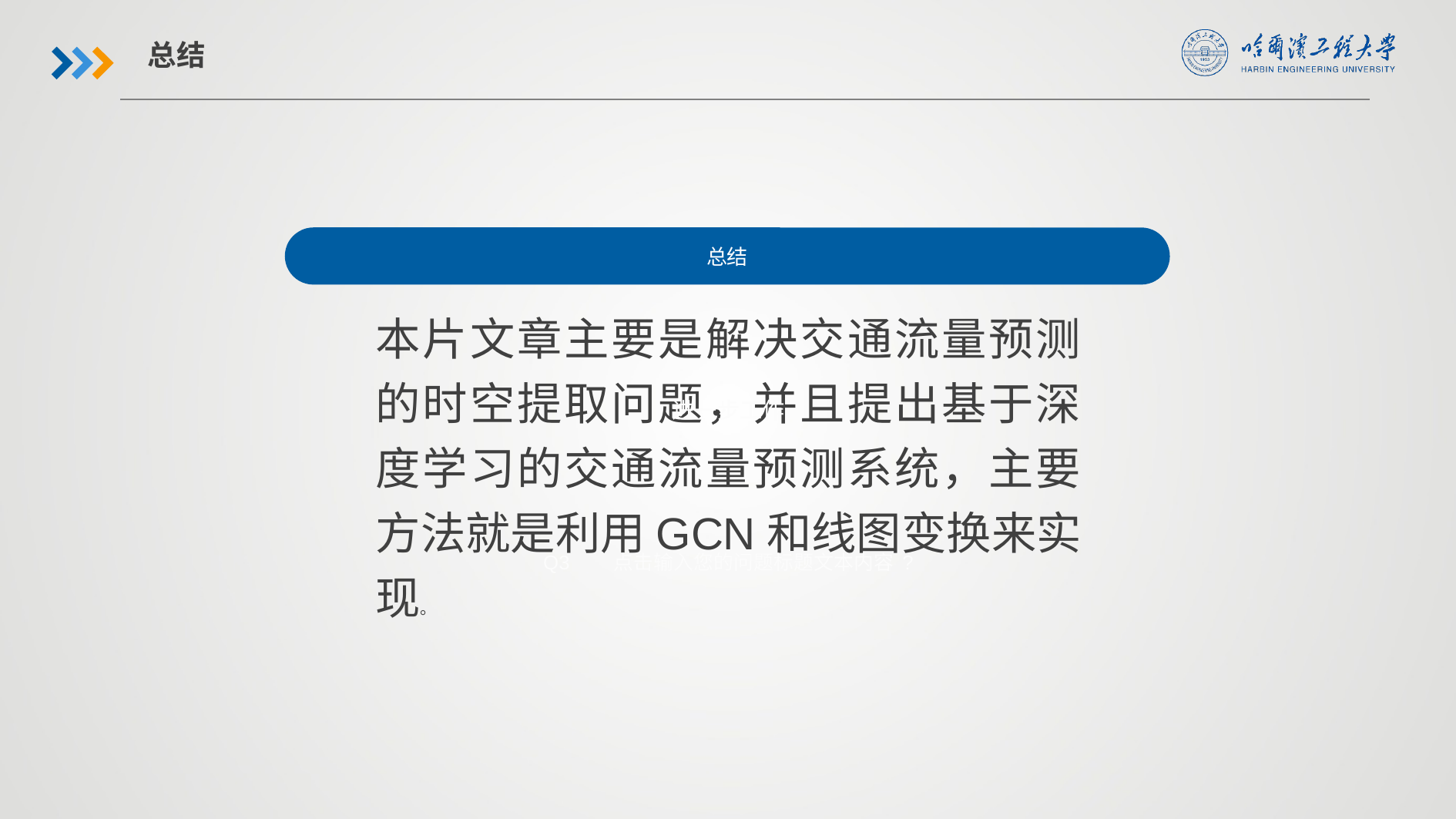

总结
总结

本片文章主要是解决交通流量预测的时空提取问题，并且提出基于深度学习的交通流量预测系统，主要方法就是利用GCN和线图变换来实现。
进一步工作
Q3       点击输入您的问题标题文本内容 ?